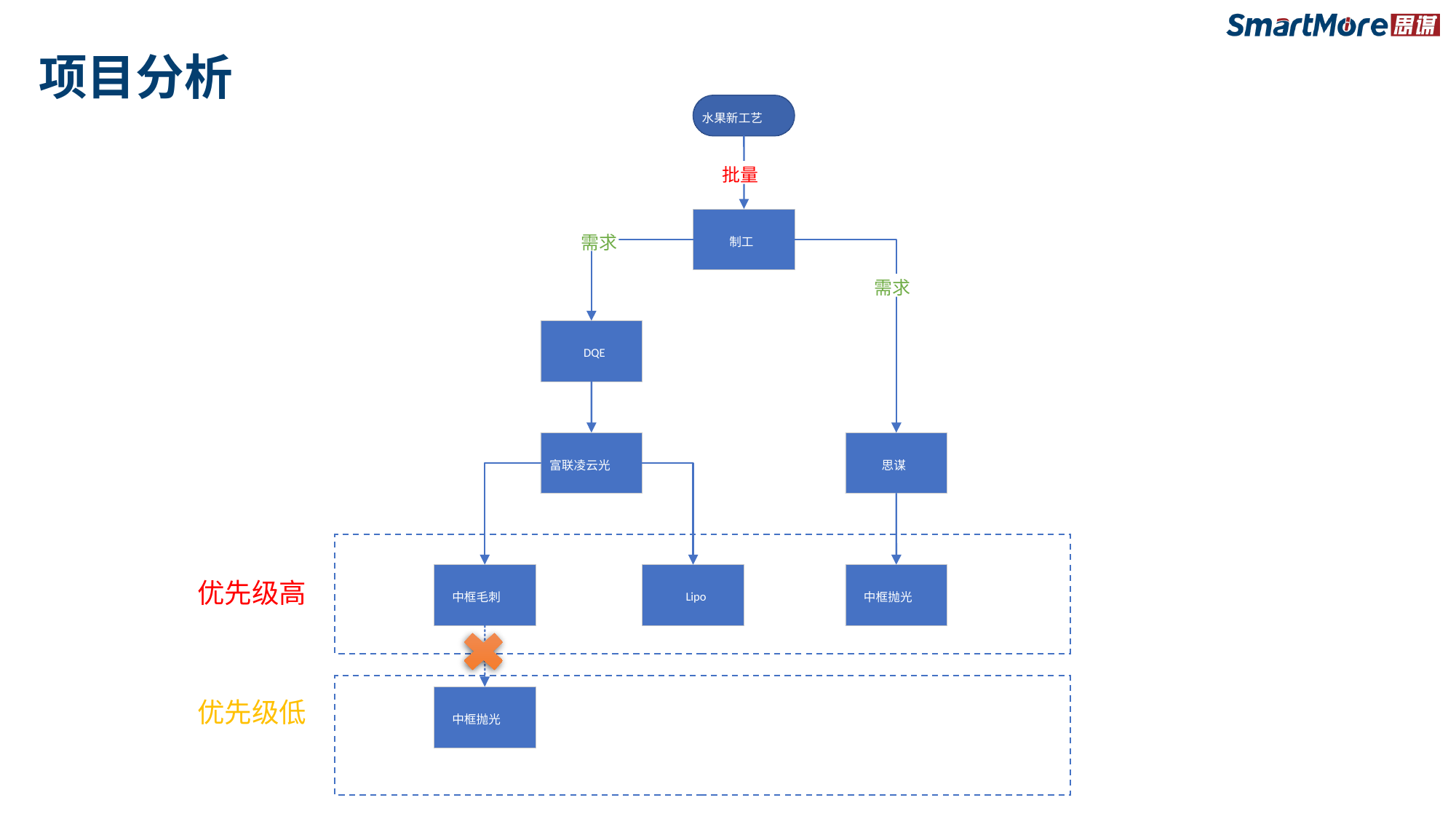

# 项目分析

水果新工艺

批量

需求
制工

需求

DQE

富联凌云光
思谋

Lipo
中框毛刺
中框抛光

中框抛光

优先级高

优先级低